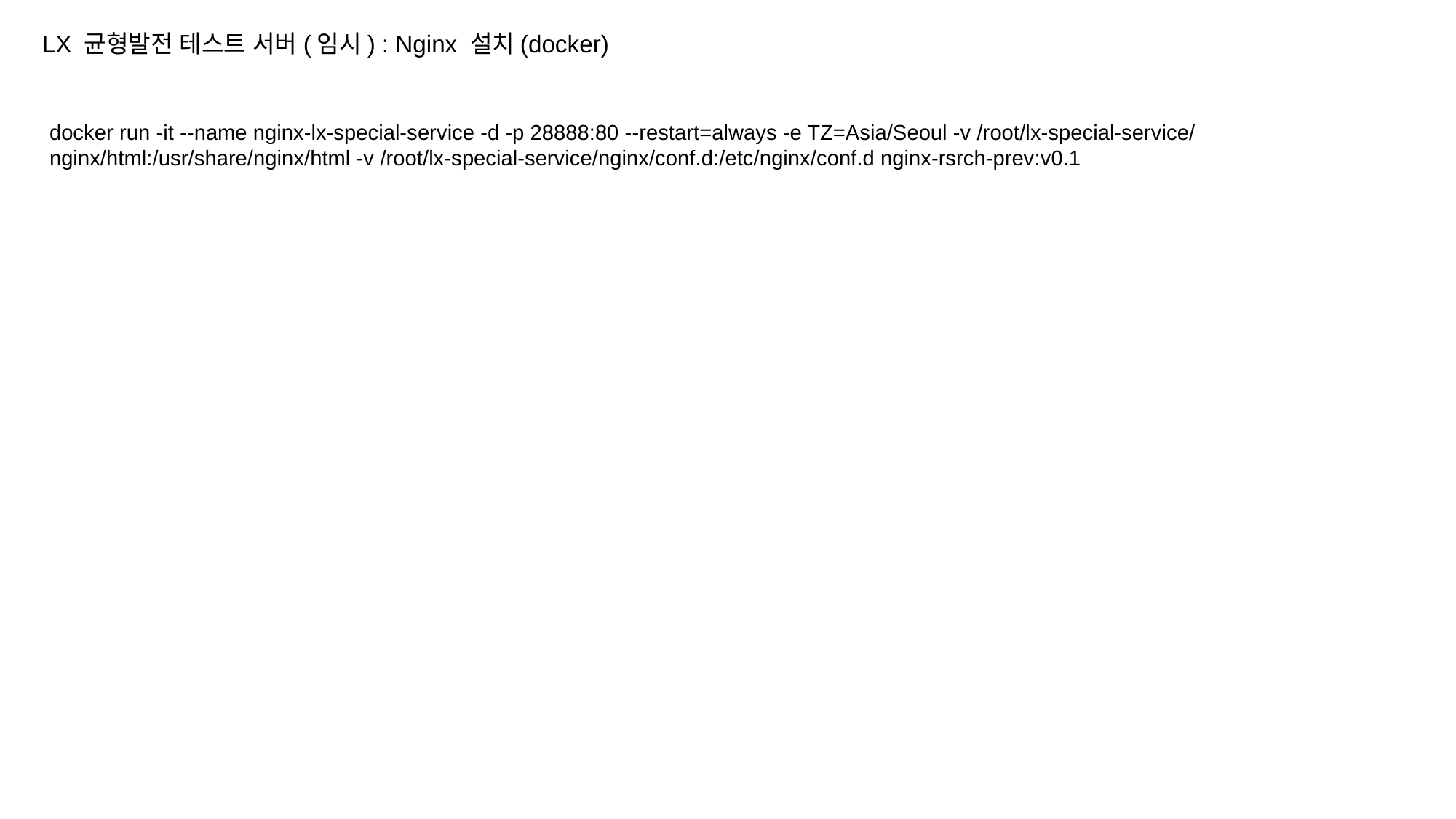

LX 균형발전 테스트 서버(임시) : Nginx 설치(docker)
docker run -it --name nginx-lx-special-service -d -p 28888:80 --restart=always -e TZ=Asia/Seoul -v /root/lx-special-service/nginx/html:/usr/share/nginx/html -v /root/lx-special-service/nginx/conf.d:/etc/nginx/conf.d nginx-rsrch-prev:v0.1